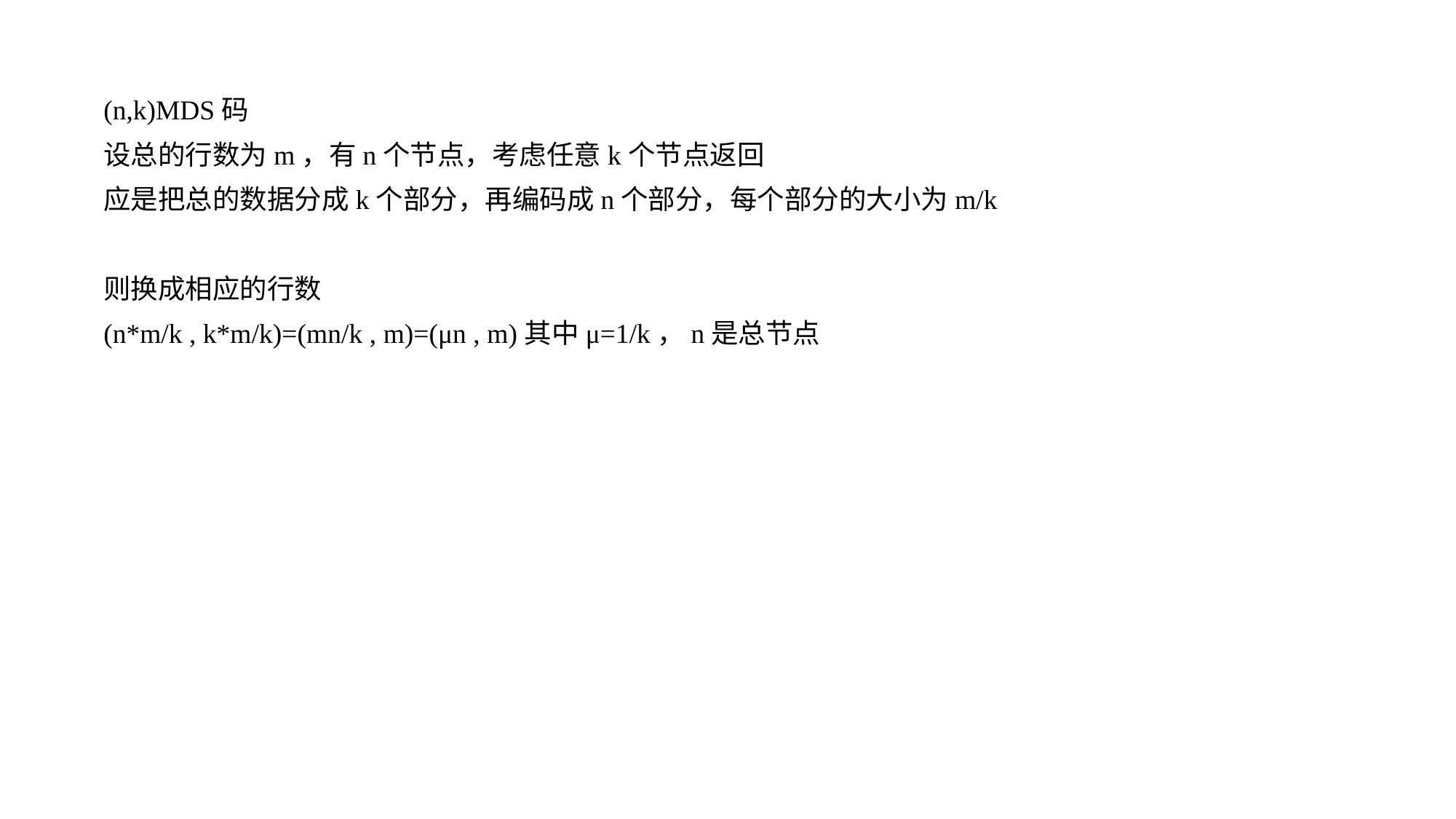

(n,k)MDS码
设总的行数为m，有n个节点，考虑任意k个节点返回
应是把总的数据分成k个部分，再编码成n个部分，每个部分的大小为m/k

则换成相应的行数
(n*m/k , k*m/k)=(mn/k , m)=(μn , m)其中μ=1/k，n是总节点